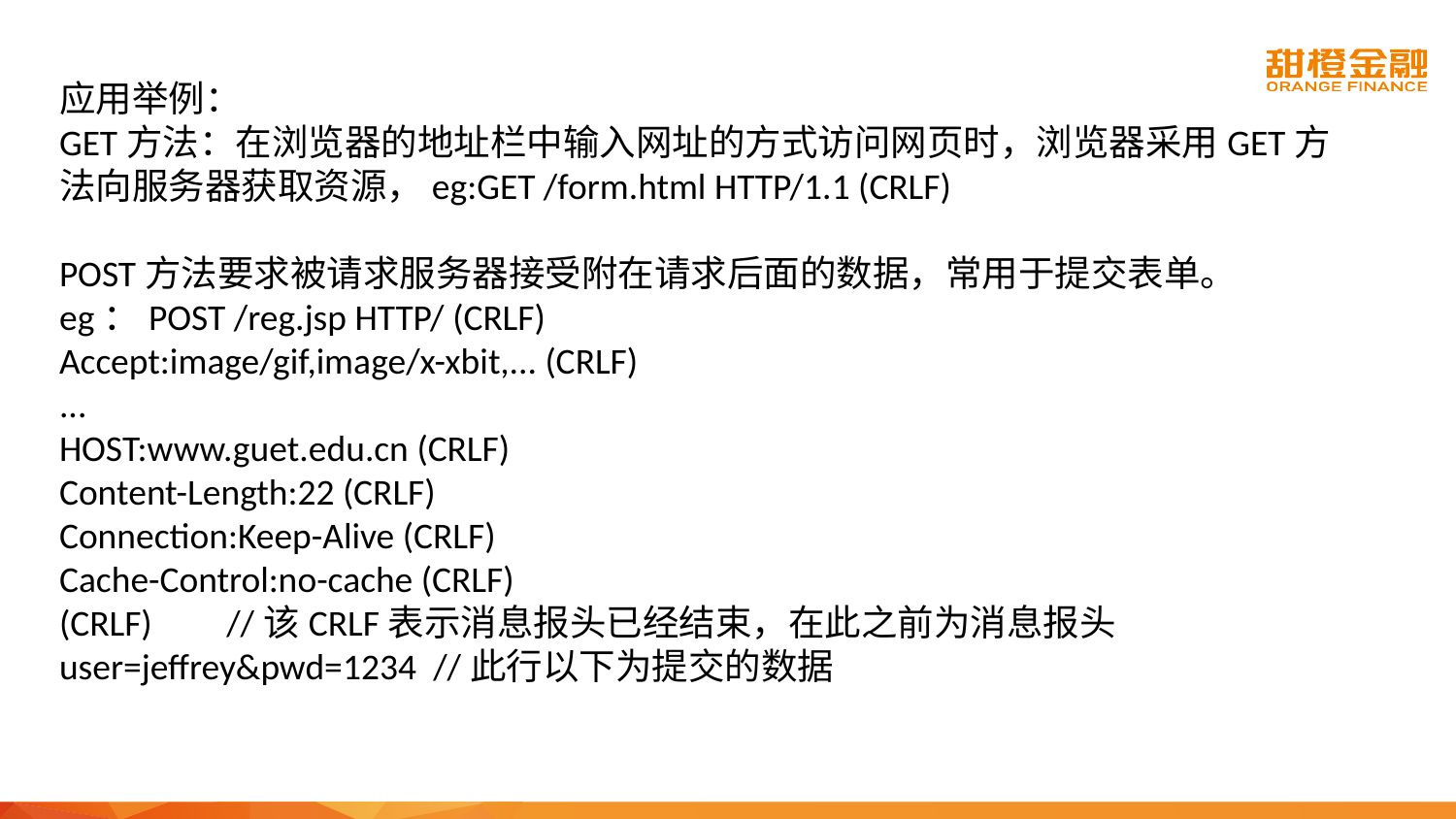

应用举例：
GET方法：在浏览器的地址栏中输入网址的方式访问网页时，浏览器采用GET方法向服务器获取资源，eg:GET /form.html HTTP/1.1 (CRLF)
POST方法要求被请求服务器接受附在请求后面的数据，常用于提交表单。
eg：POST /reg.jsp HTTP/ (CRLF)
Accept:image/gif,image/x-xbit,... (CRLF)
...
HOST:www.guet.edu.cn (CRLF)
Content-Length:22 (CRLF)
Connection:Keep-Alive (CRLF)
Cache-Control:no-cache (CRLF)
(CRLF)         //该CRLF表示消息报头已经结束，在此之前为消息报头
user=jeffrey&pwd=1234  //此行以下为提交的数据